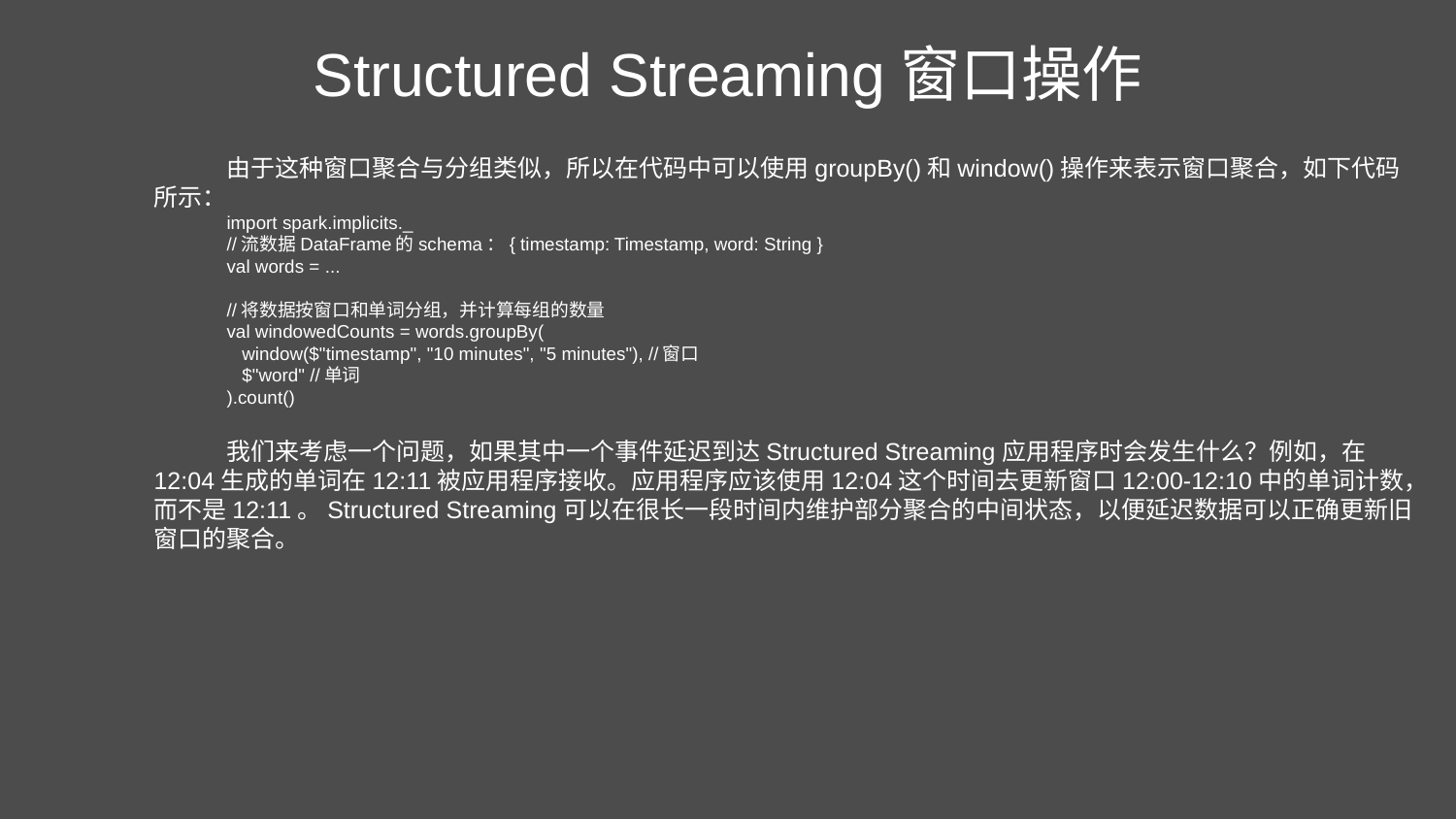

Structured Streaming窗口操作

由于这种窗口聚合与分组类似，所以在代码中可以使用groupBy()和window()操作来表示窗口聚合，如下代码所示：
import spark.implicits._
//流数据DataFrame的schema：{ timestamp: Timestamp, word: String }
val words = ...

//将数据按窗口和单词分组，并计算每组的数量
val windowedCounts = words.groupBy(
   window($"timestamp", "10 minutes", "5 minutes"), //窗口
   $"word" //单词
).count()

我们来考虑一个问题，如果其中一个事件延迟到达Structured Streaming应用程序时会发生什么？例如，在12:04生成的单词在12:11被应用程序接收。应用程序应该使用12:04这个时间去更新窗口12:00-12:10中的单词计数，而不是12:11。Structured Streaming可以在很长一段时间内维护部分聚合的中间状态，以便延迟数据可以正确更新旧窗口的聚合。